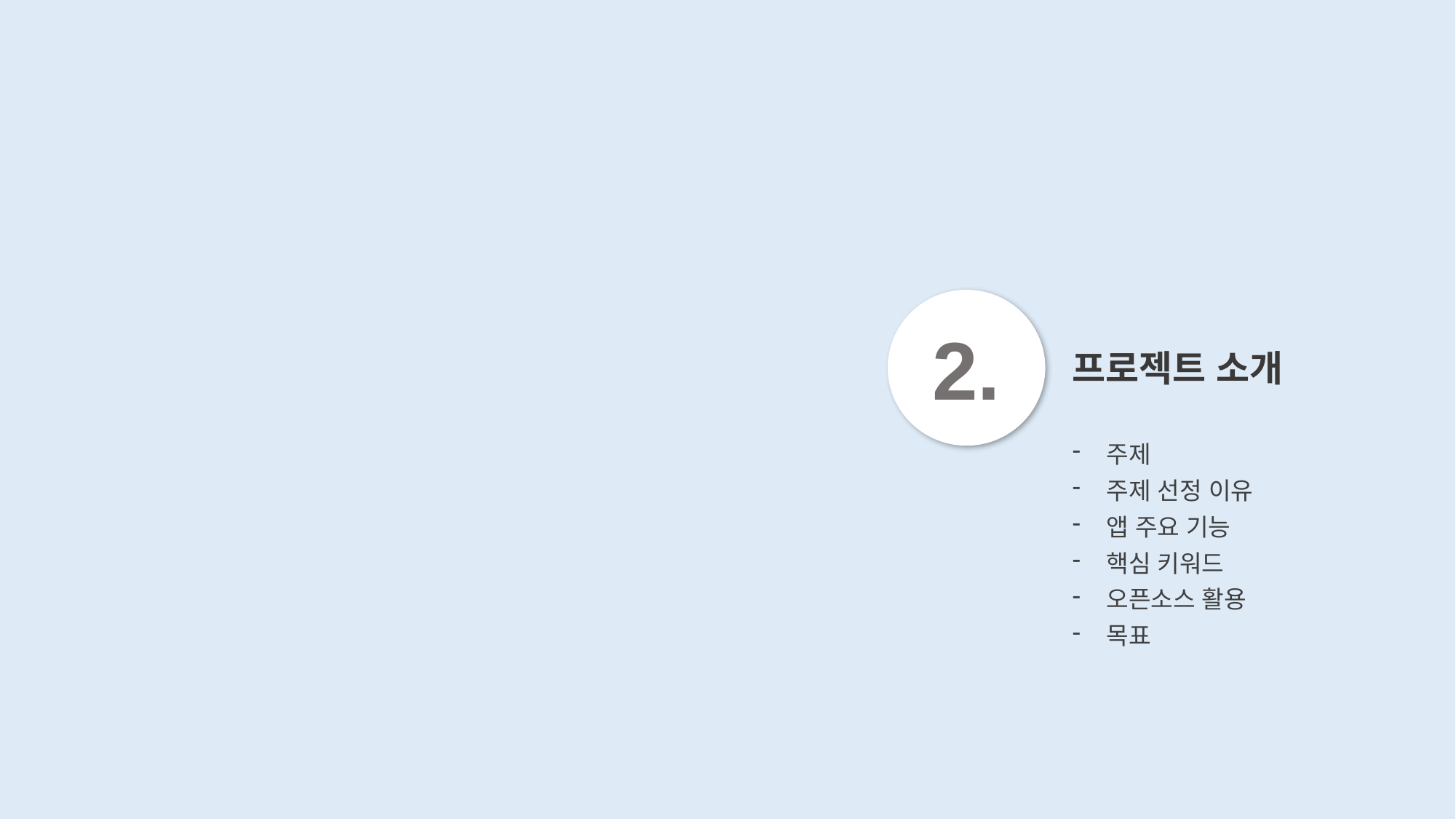

2.
프로젝트 소개
주제
주제 선정 이유
앱 주요 기능
핵심 키워드
오픈소스 활용
목표